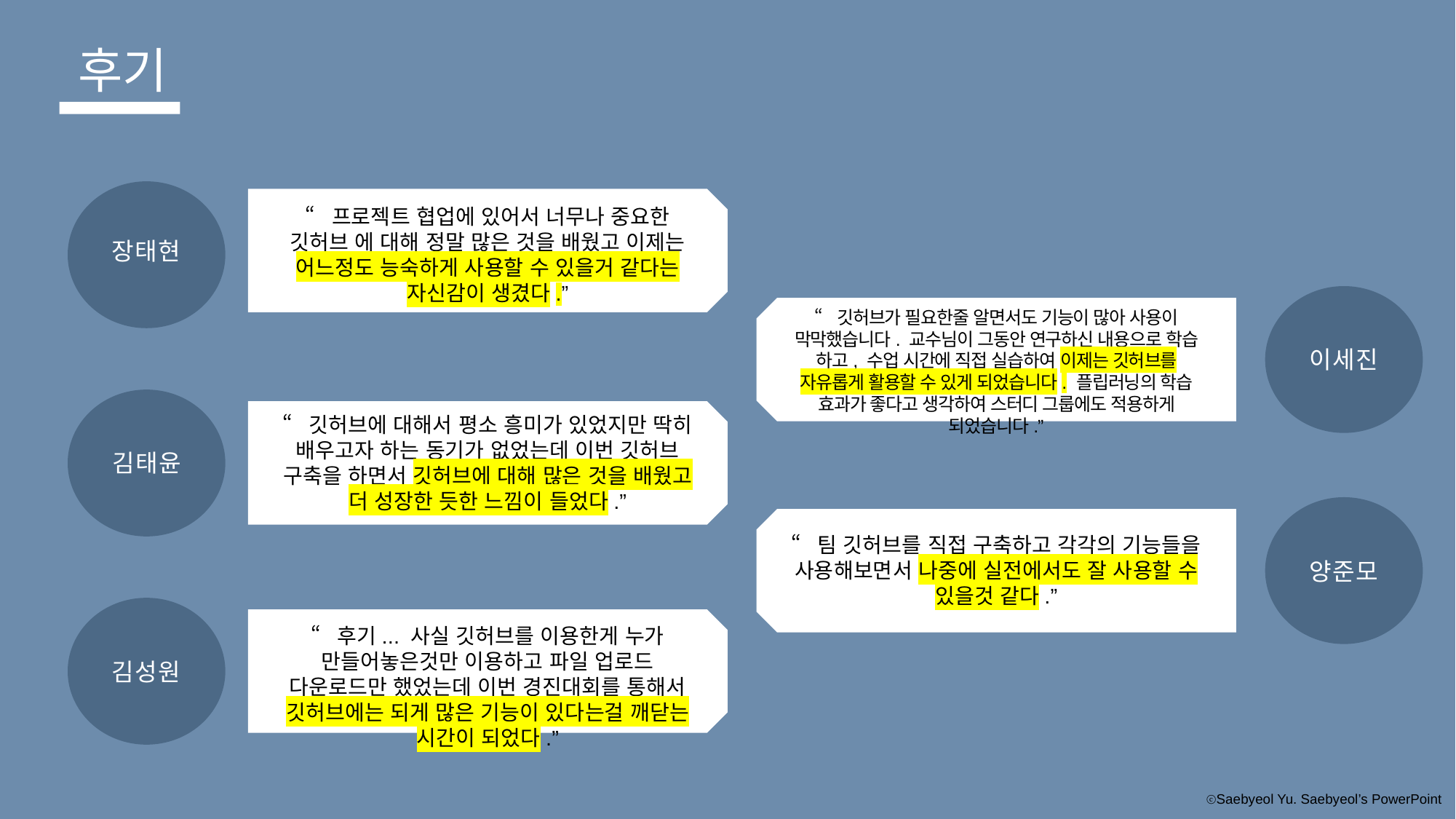

후기

“프로젝트 협업에 있어서 너무나 중요한 깃허브 에 대해 정말 많은 것을 배웠고 이제는 어느정도 능숙하게 사용할 수 있을거 같다는 자신감이 생겼다.”

장태현

“깃허브가 필요한줄 알면서도 기능이 많아 사용이 막막했습니다. 교수님이 그동안 연구하신 내용으로 학습 하고, 수업 시간에 직접 실습하여 이제는 깃허브를 자유롭게 활용할 수 있게 되었습니다. 플립러닝의 학습 효과가 좋다고 생각하여 스터디 그룹에도 적용하게 되었습니다.”

이세진

“깃허브에 대해서 평소 흥미가 있었지만 딱히 배우고자 하는 동기가 없었는데 이번 깃허브 구축을 하면서 깃허브에 대해 많은 것을 배웠고 더 성장한 듯한 느낌이 들었다.”

김태윤

“팀 깃허브를 직접 구축하고 각각의 기능들을 사용해보면서 나중에 실전에서도 잘 사용할 수 있을것 같다.”
양준모

“후기... 사실 깃허브를 이용한게 누가 만들어놓은것만 이용하고 파일 업로드 다운로드만 했었는데 이번 경진대회를 통해서 깃허브에는 되게 많은 기능이 있다는걸 깨닫는 시간이 되었다.”
김성원